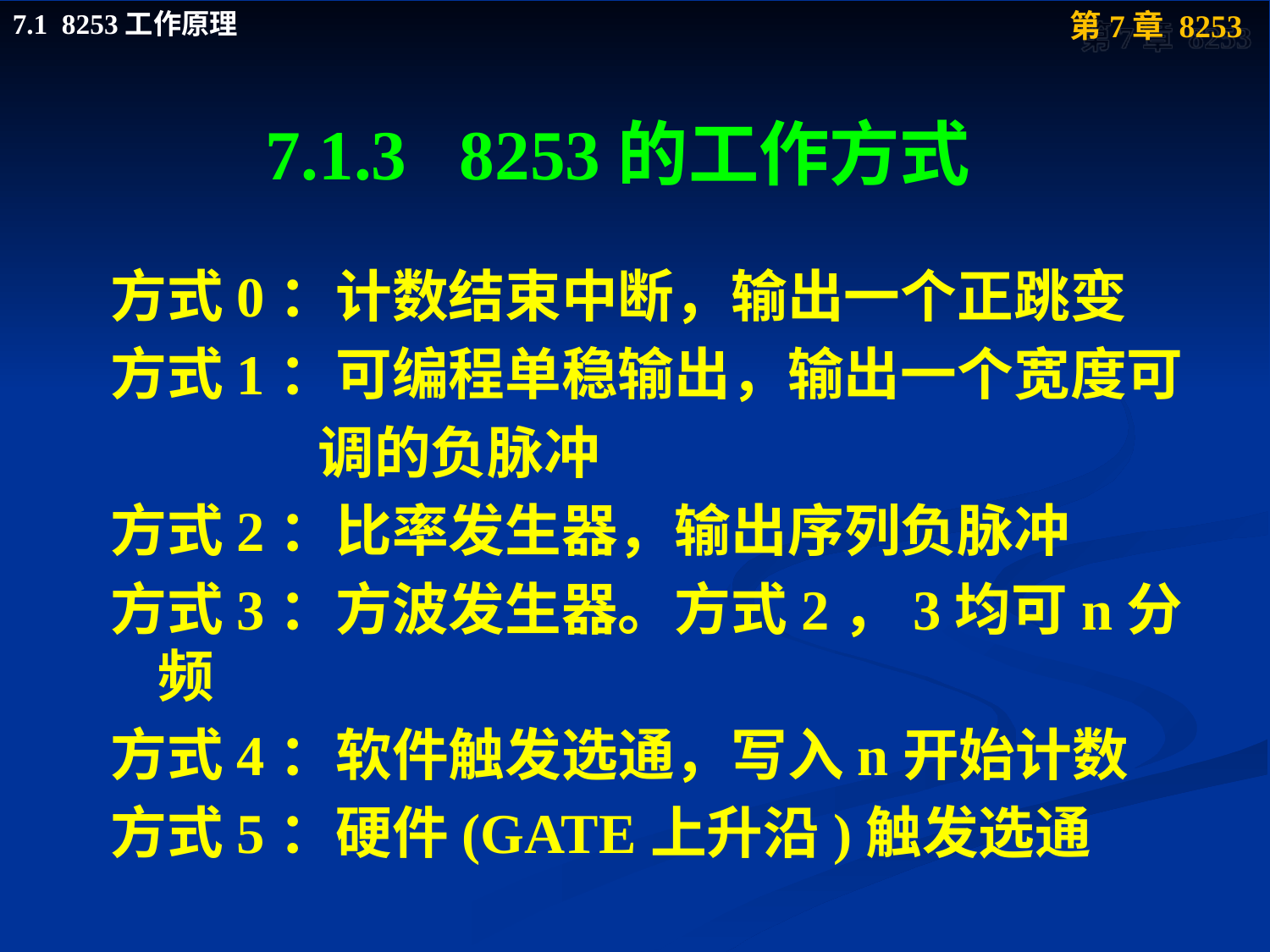

# 7.1.3   8253的工作方式
方式0：计数结束中断，输出一个正跳变
方式1：可编程单稳输出，输出一个宽度可
               调的负脉冲
方式2：比率发生器，输出序列负脉冲
方式3：方波发生器。方式2，3均可n分频
方式4：软件触发选通，写入n开始计数
方式5：硬件(GATE上升沿)触发选通